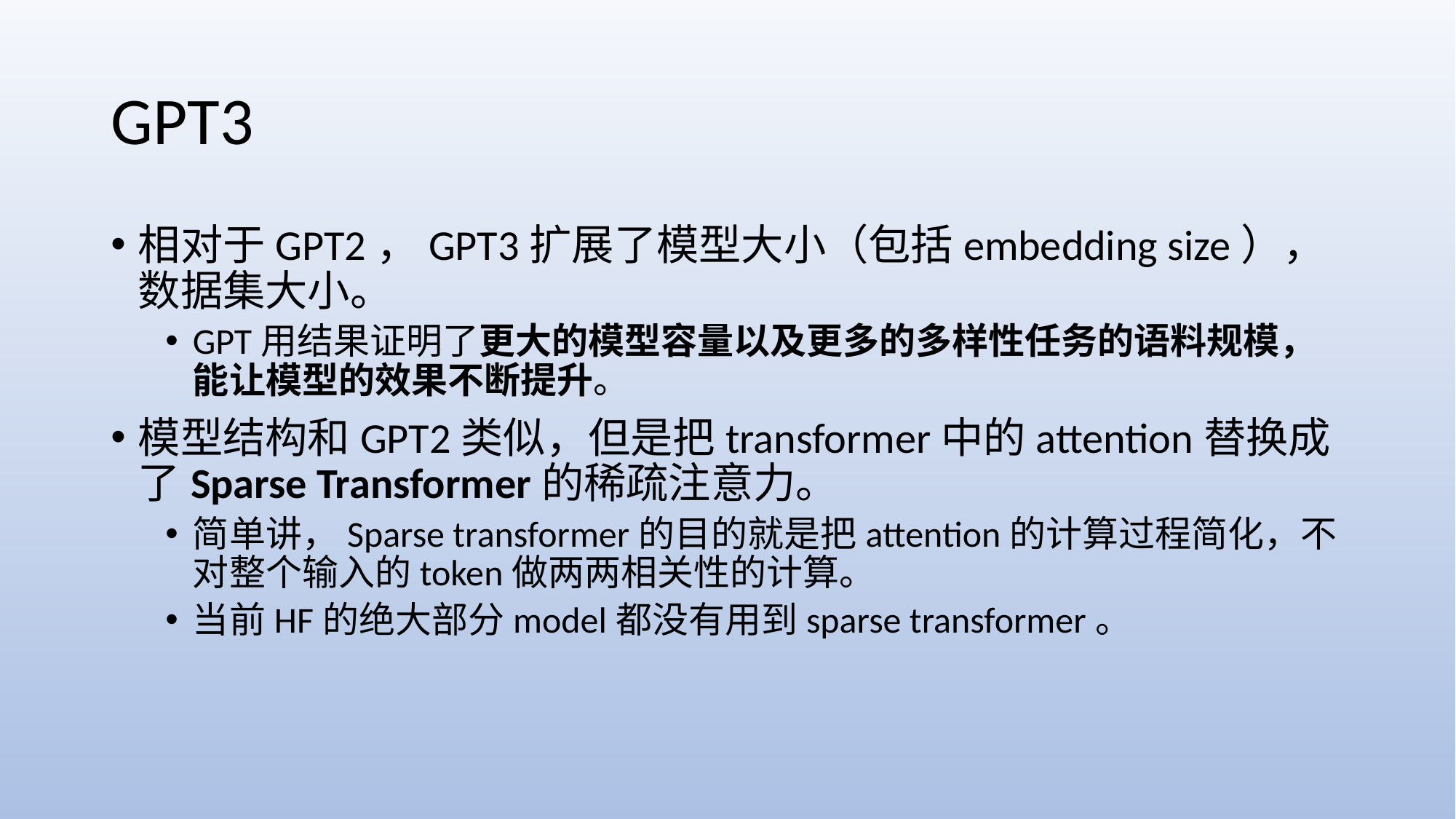

# GPT3
相对于GPT2，GPT3扩展了模型大小（包括embedding size），数据集大小。
GPT用结果证明了更大的模型容量以及更多的多样性任务的语料规模，能让模型的效果不断提升。
模型结构和GPT2类似，但是把transformer中的attention替换成了Sparse Transformer的稀疏注意力。
简单讲，Sparse transformer的目的就是把attention的计算过程简化，不对整个输入的token做两两相关性的计算。
当前HF的绝大部分model都没有用到sparse transformer。